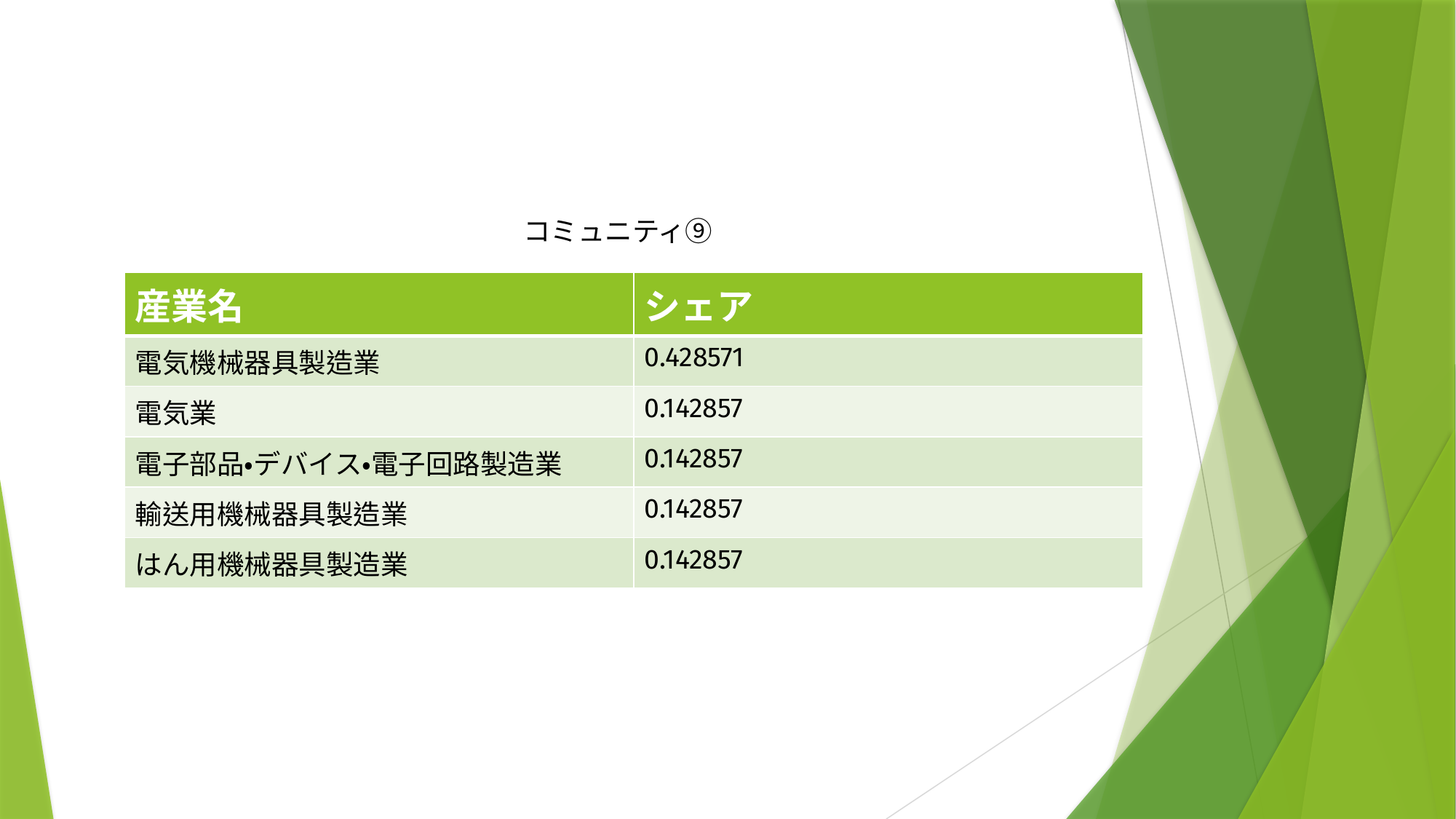

コミュニティ⑨
| 産業名 | シェア |
| --- | --- |
| 電気機械器具製造業 | 0.428571 |
| 電気業 | 0.142857 |
| 電子部品・デバイス・電子回路製造業 | 0.142857 |
| 輸送用機械器具製造業 | 0.142857 |
| はん用機械器具製造業 | 0.142857 |